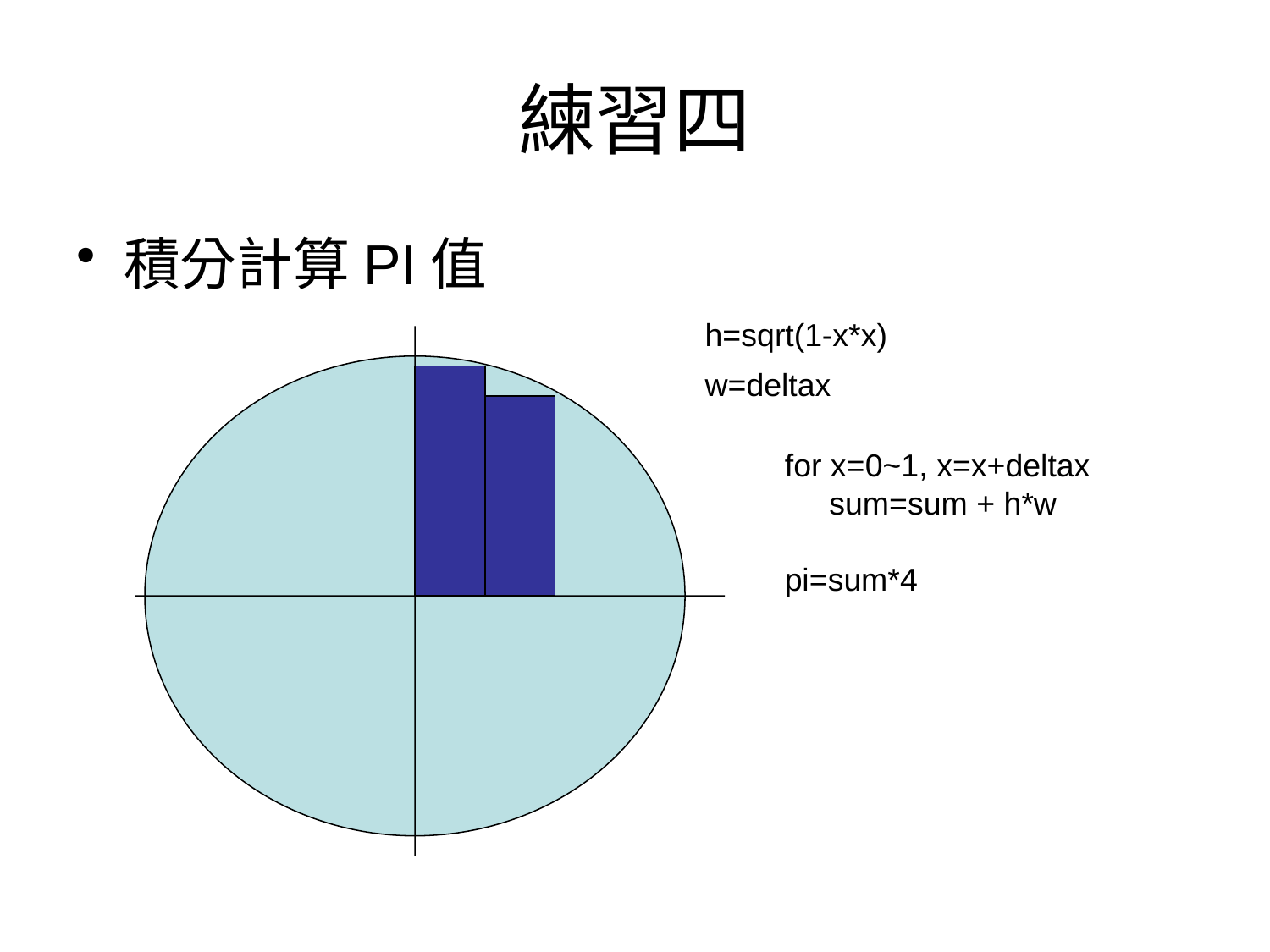

# 練習四
積分計算PI值
h=sqrt(1-x*x)

w=deltax

for x=0~1, x=x+deltax
     sum=sum + h*w

pi=sum*4